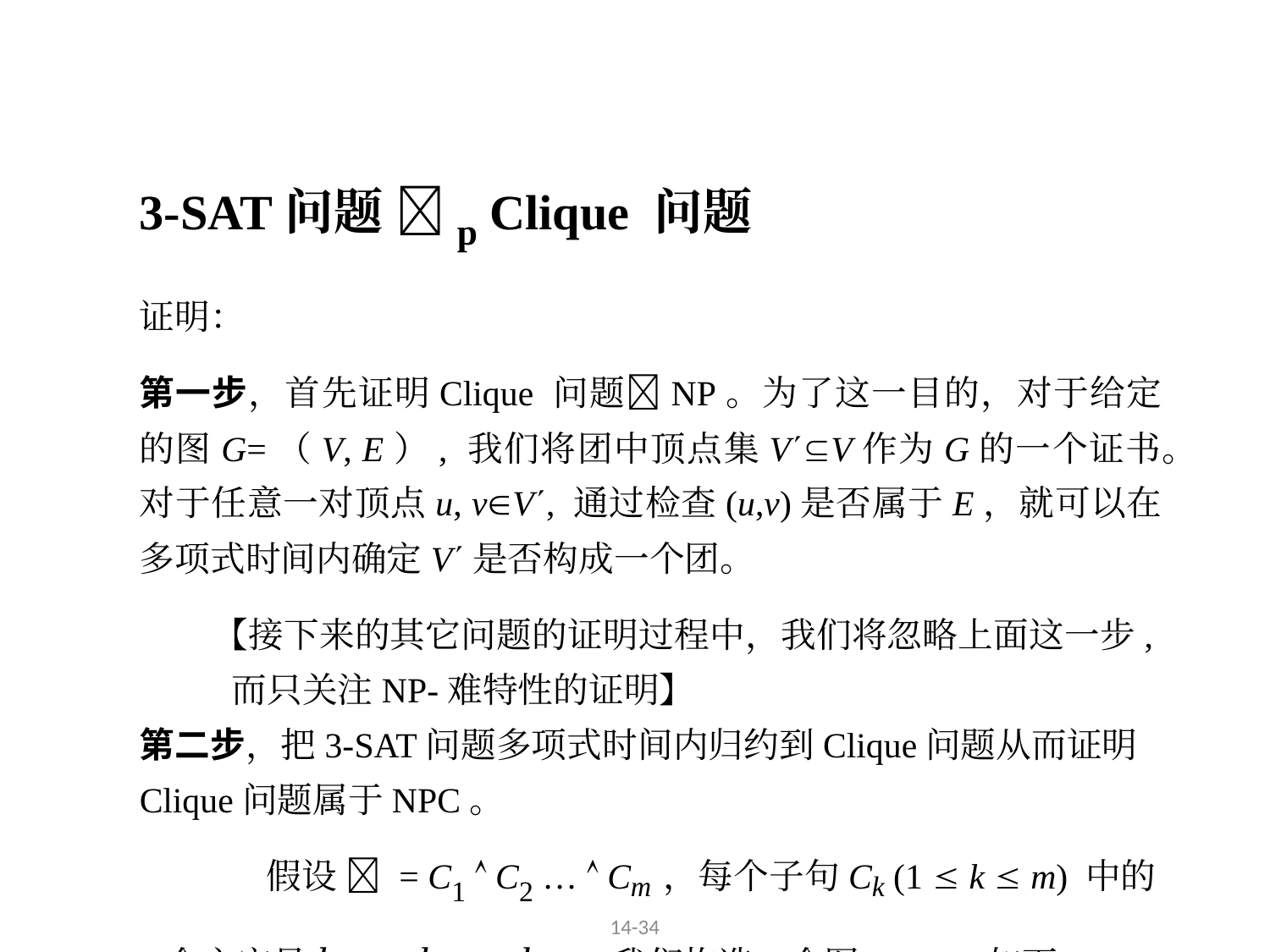

3-SAT问题 ≤p Clique 问题
证明：
第一步，首先证明Clique 问题∈NP。为了这一目的，对于给定的图G=（V, E）, 我们将团中顶点集V′⊆V作为G的一个证书。对于任意一对顶点u, v∈V′, 通过检查(u,v)是否属于E，就可以在多项式时间内确定V′是否构成一个团。
       【接下来的其它问题的证明过程中，我们将忽略上面这一步,   而只关注NP-难特性的证明】
第二步，把3-SAT问题多项式时间内归约到Clique问题从而证明Clique问题属于NPC。
	假设 Φ = C1 ∧ C2 … ∧ Cm，每个子句Ck (1 ≤ k ≤ m) 中的3个文字是lk,1，lk,2，lk,3，我们构造一个图G(V, E)如下：
14-34